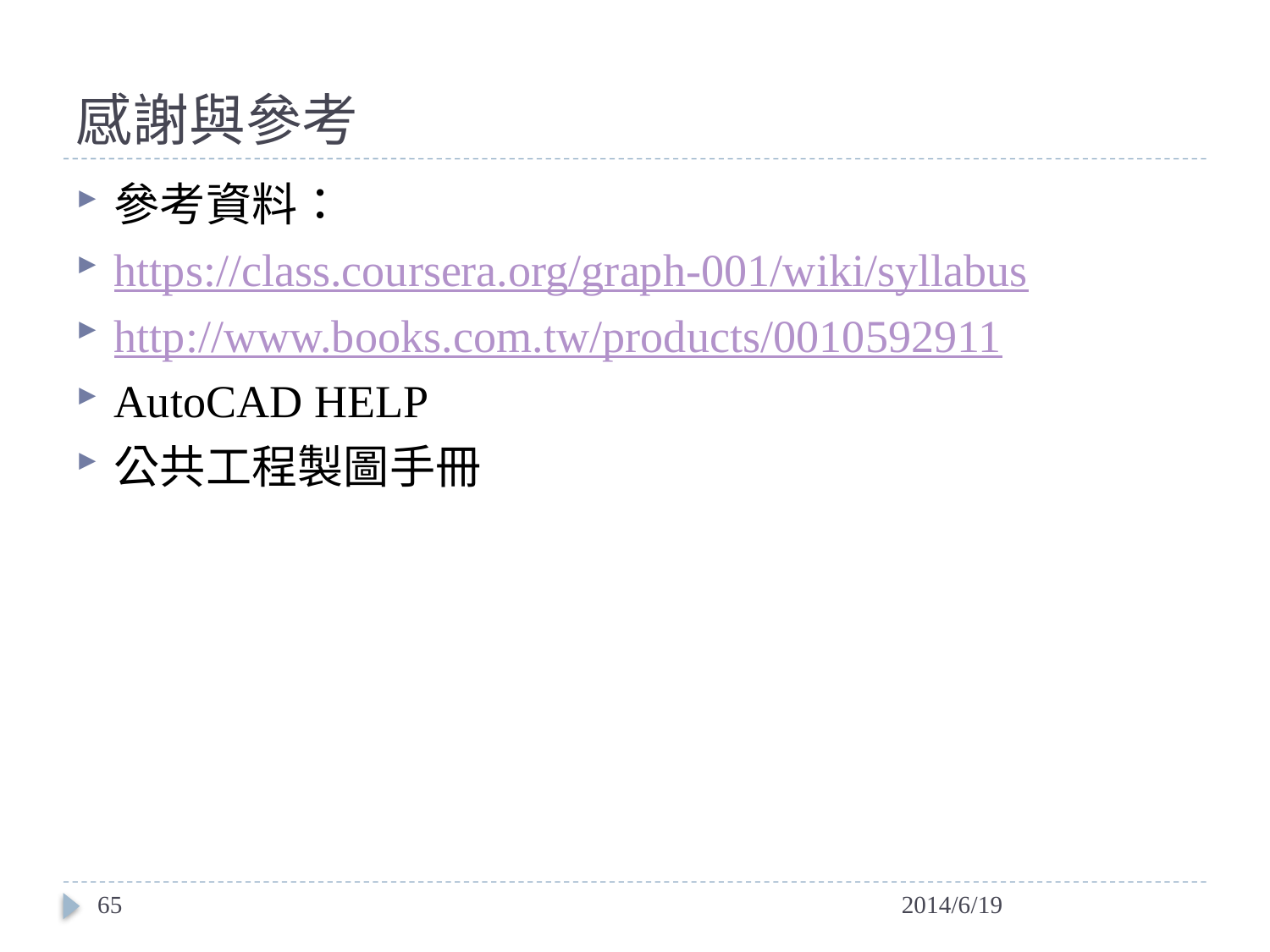

# 感謝與參考
參考資料：
https://class.coursera.org/graph-001/wiki/syllabus
http://www.books.com.tw/products/0010592911
AutoCAD HELP
公共工程製圖手冊

65
2014/6/19